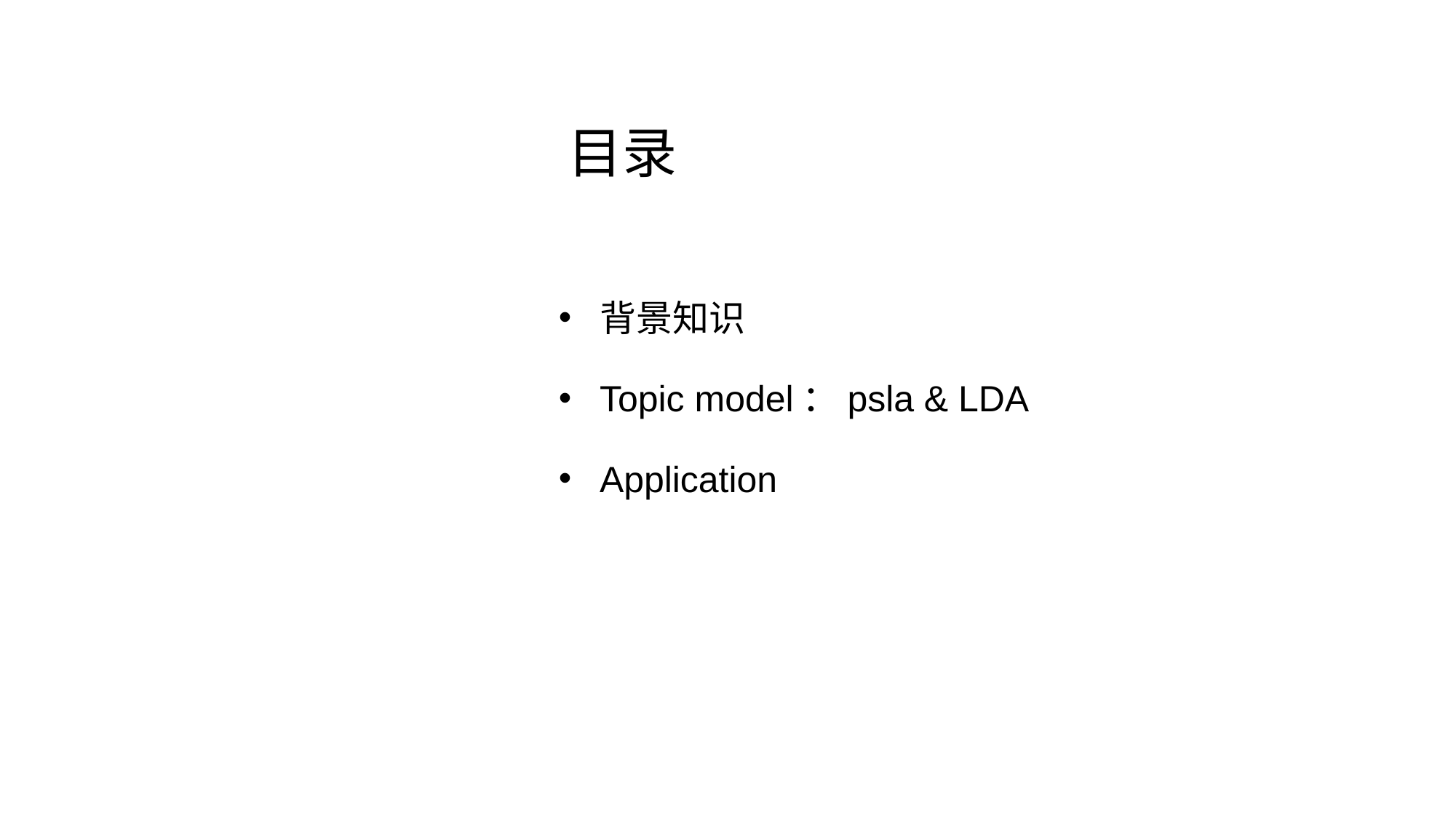

# 目录
背景知识
Topic model：psla & LDA
Application